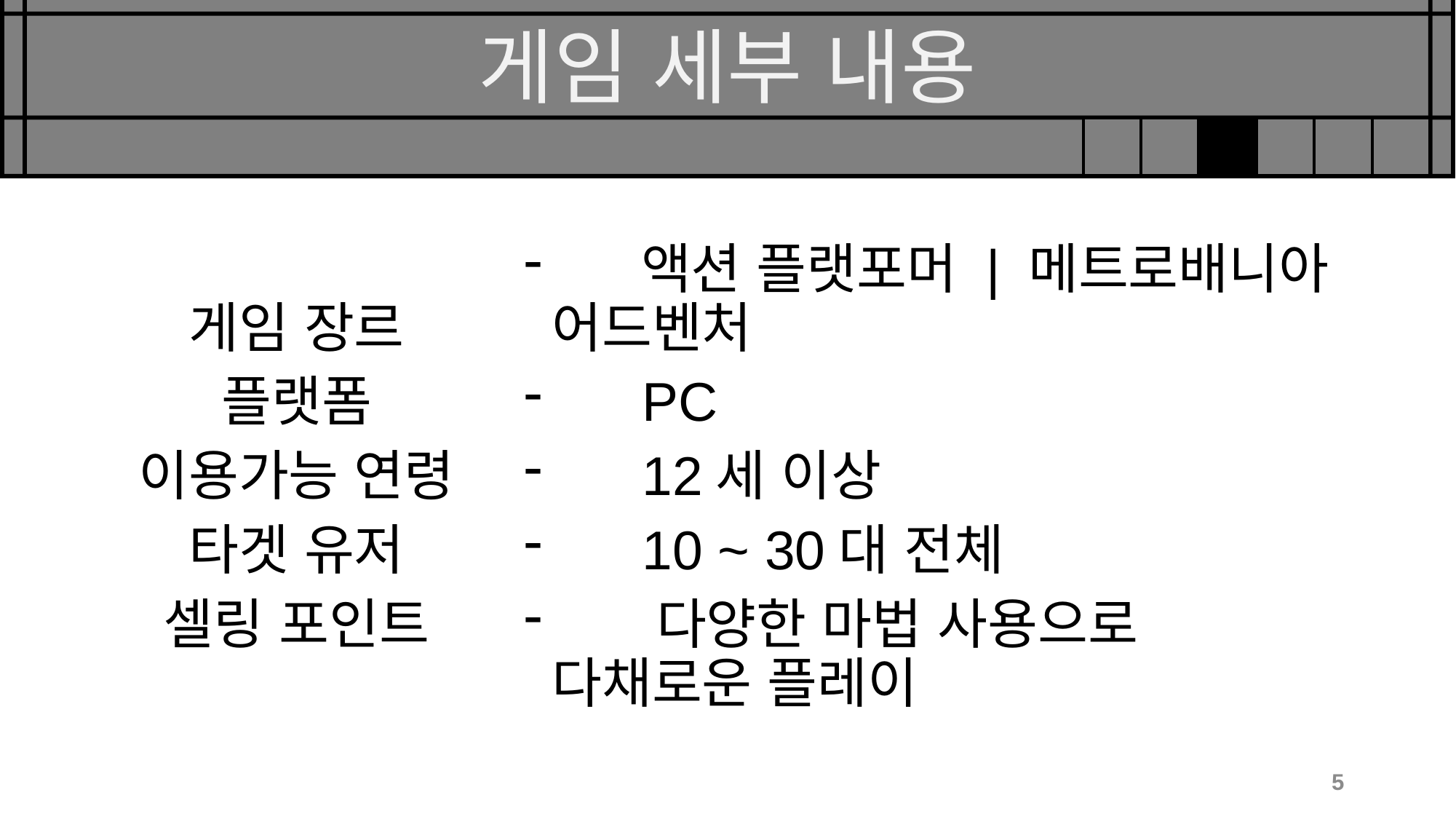

# 게임 세부 내용

|  |  |  |  |  |  |
| --- | --- | --- | --- | --- | --- |
게임 장르
플랫폼
이용가능 연령
타겟 유저
셀링 포인트
     액션 플랫포머 | 메트로배니아 어드벤처
      PC
      12세 이상
      10 ~ 30대 전체
      다양한 마법 사용으로 다채로운 플레이
5